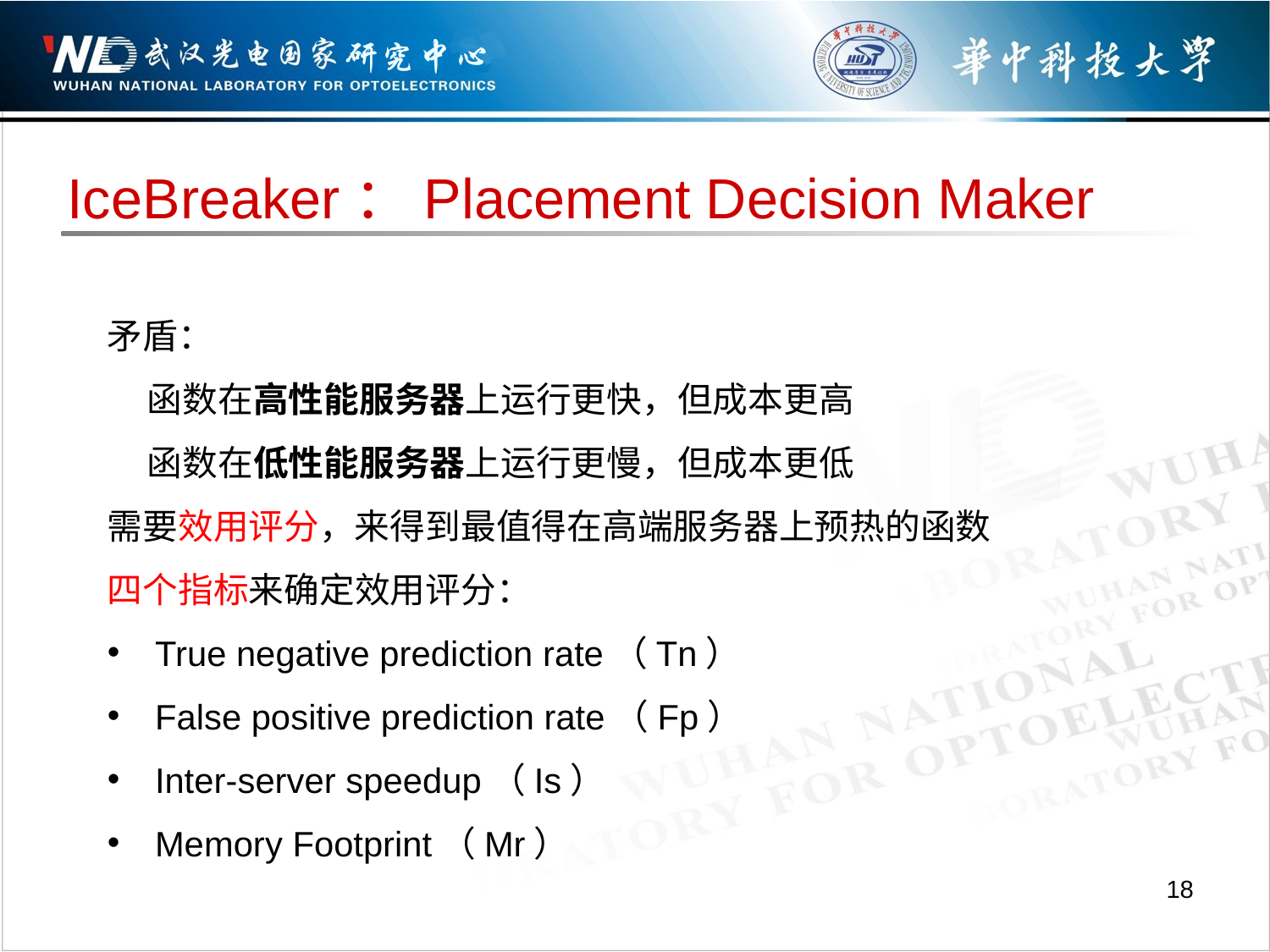

IceBreaker：Placement Decision Maker
矛盾：
    函数在高性能服务器上运行更快，但成本更高
    函数在低性能服务器上运行更慢，但成本更低
需要效用评分，来得到最值得在高端服务器上预热的函数
四个指标来确定效用评分：
True negative prediction rate（Tn）
False positive prediction rate（Fp）
Inter-server speedup（Is）
Memory Footprint（Mr）
18